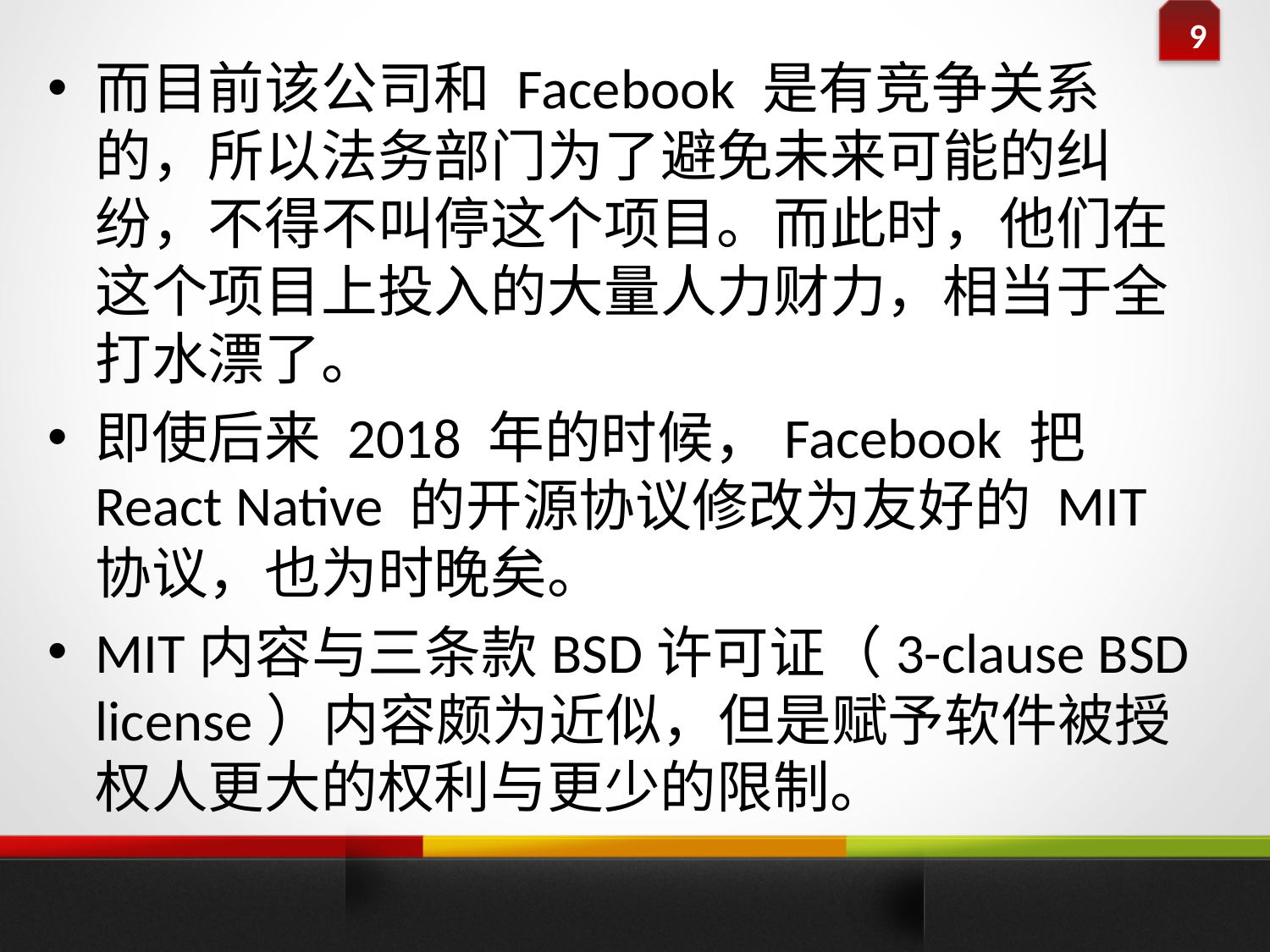

而目前该公司和 Facebook 是有竞争关系的，所以法务部门为了避免未来可能的纠纷，不得不叫停这个项目。而此时，他们在这个项目上投入的大量人力财力，相当于全打水漂了。
即使后来 2018 年的时候，Facebook 把 React Native 的开源协议修改为友好的 MIT 协议，也为时晚矣。
MIT内容与三条款BSD许可证（3-clause BSD license）内容颇为近似，但是赋予软件被授权人更大的权利与更少的限制。